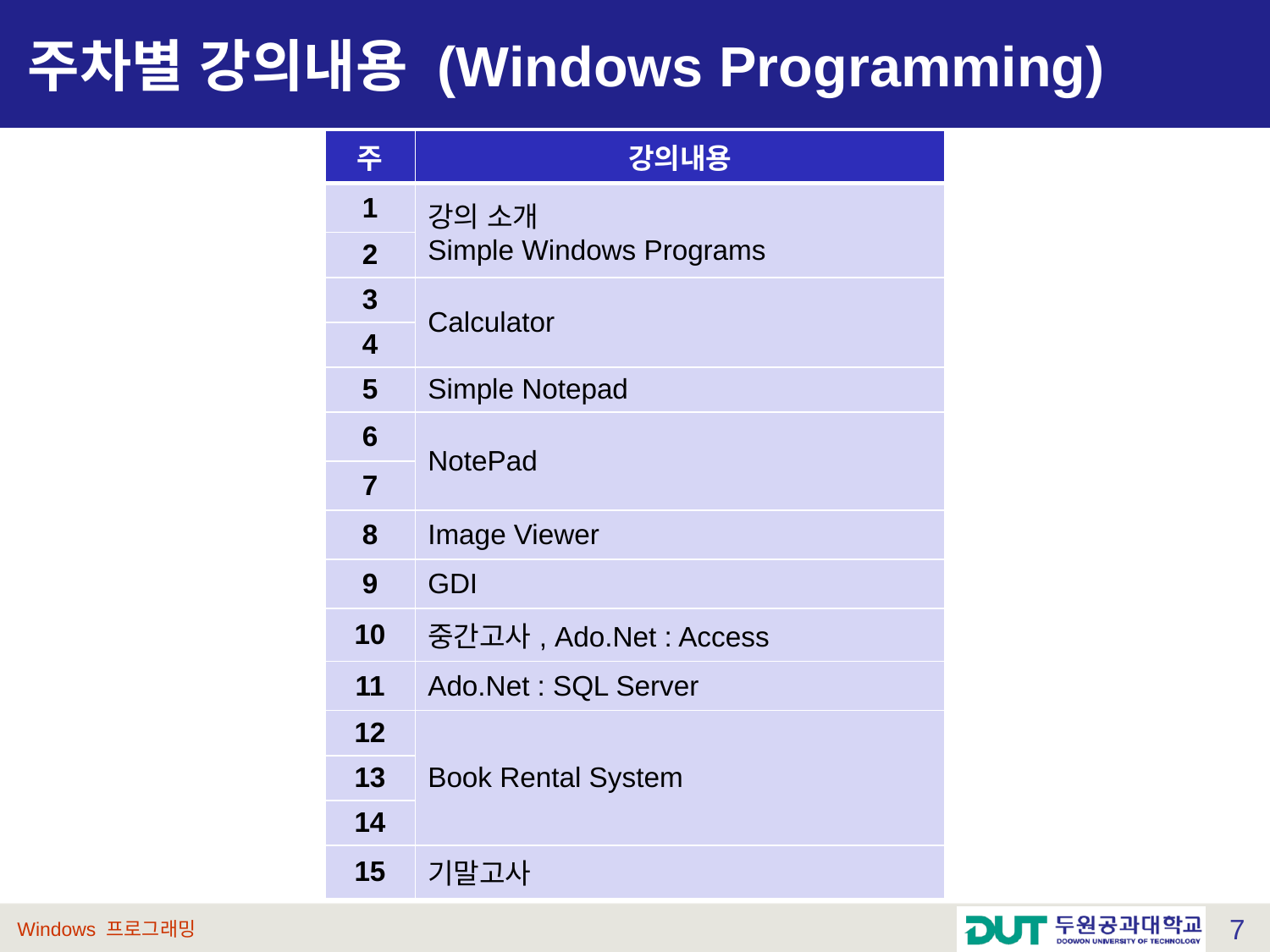

# 주차별 강의내용 (Windows Programming)
| 주 | 강의내용 |
| --- | --- |
| 1 | 강의 소개 Simple Windows Programs |
| 2 |  |
| 3 | Calculator |
| 4 |  |
| 5 | Simple Notepad |
| 6 | NotePad |
| 7 |  |
| 8 | Image Viewer |
| 9 | GDI |
| 10 | 중간고사, Ado.Net : Access |
| 11 | Ado.Net : SQL Server |
| 12 | Book Rental System |
| 13 |  |
| 14 |  |
| 15 | 기말고사 |